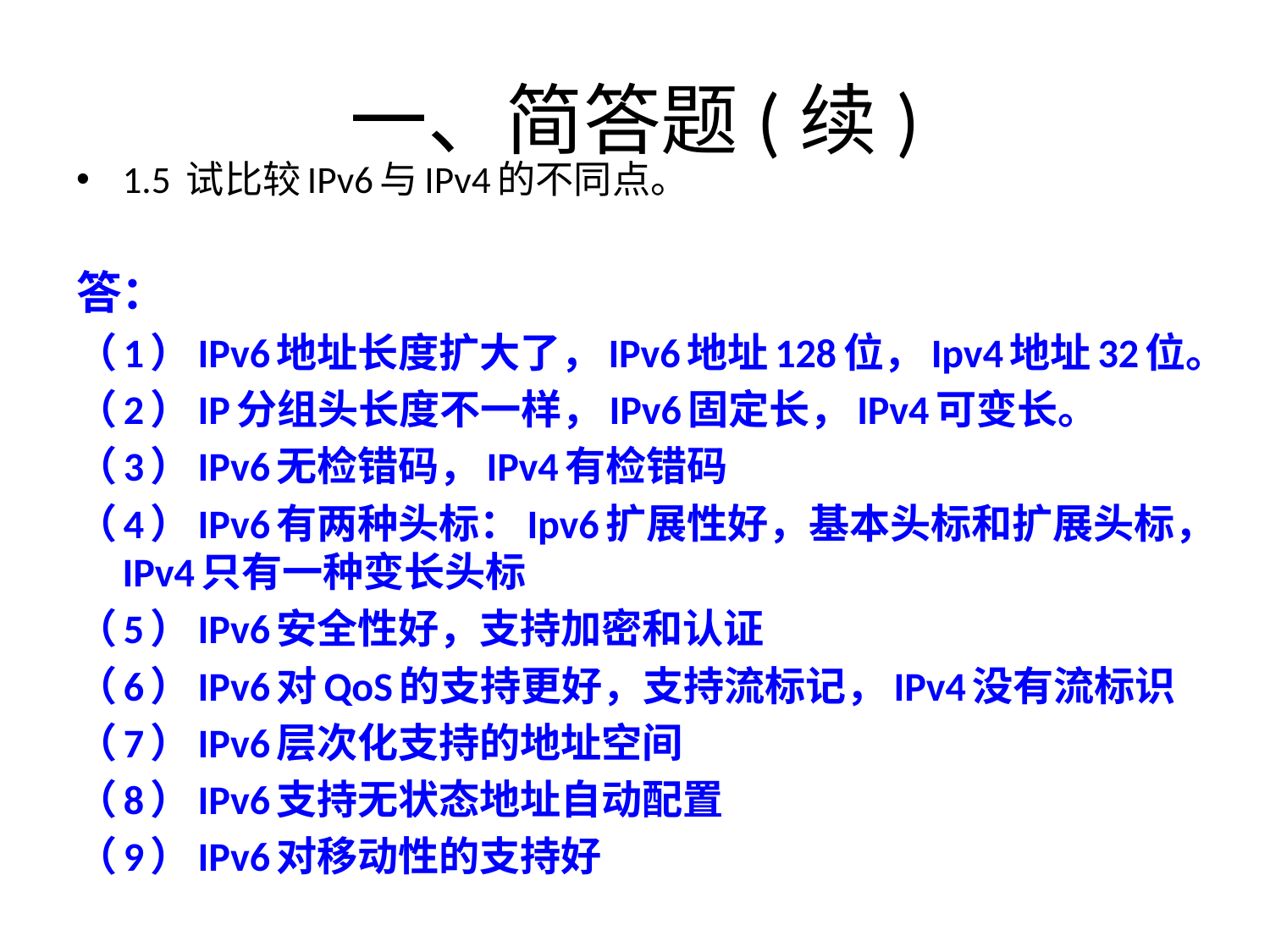

# 一、简答题(续)
1.5 试比较IPv6与IPv4的不同点。

答：
（1）IPv6地址长度扩大了，IPv6地址128位，Ipv4地址32位。
（2）IP分组头长度不一样，IPv6固定长，IPv4可变长。
（3）IPv6无检错码，IPv4有检错码
（4）IPv6有两种头标：Ipv6扩展性好，基本头标和扩展头标，IPv4只有一种变长头标
（5）IPv6安全性好，支持加密和认证
（6）IPv6对QoS的支持更好，支持流标记，IPv4没有流标识
（7）IPv6层次化支持的地址空间
（8）IPv6支持无状态地址自动配置
（9）IPv6对移动性的支持好